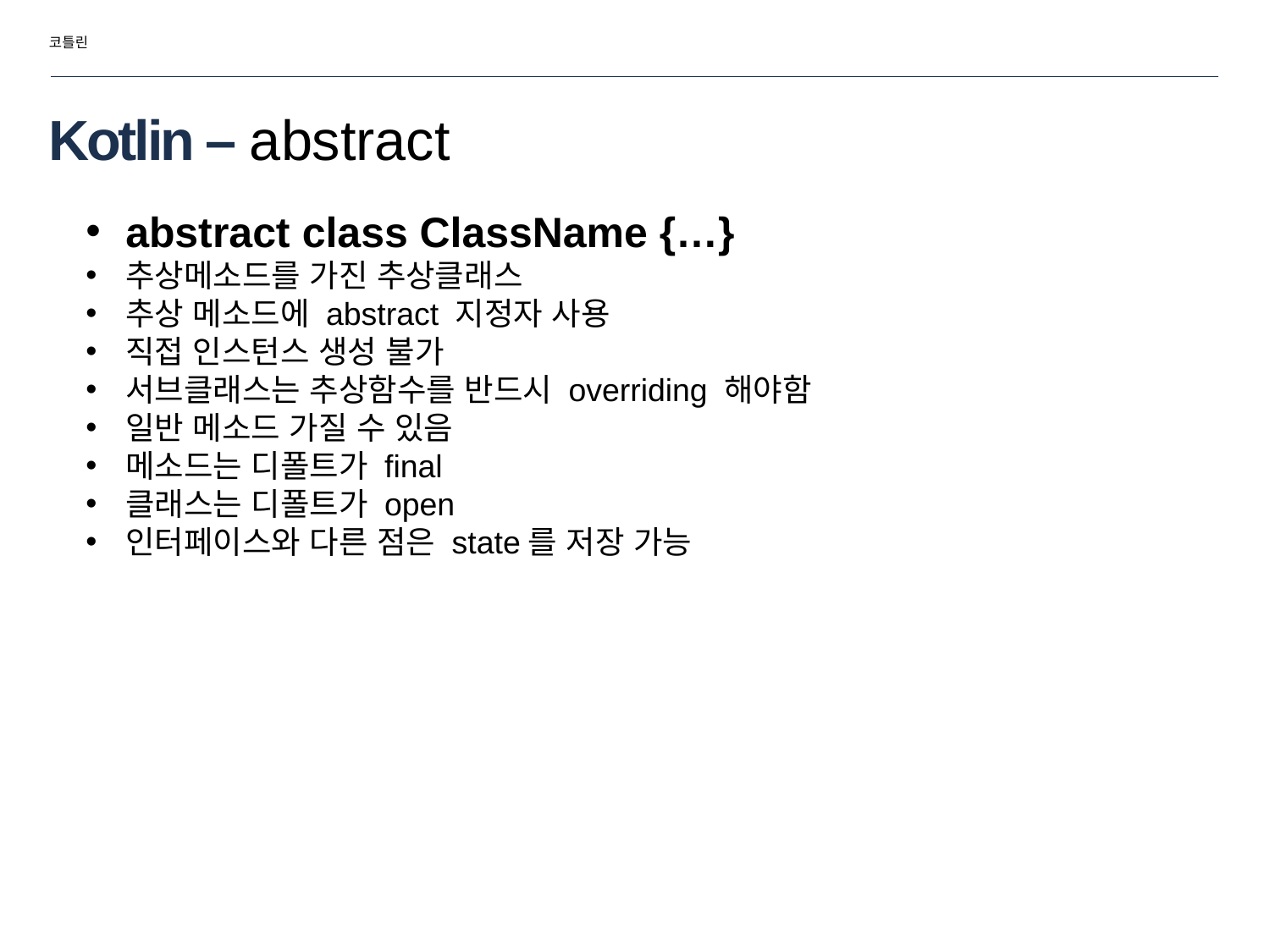

코틀린
# Kotlin – abstract

abstract class ClassName {…}
추상메소드를 가진 추상클래스
추상 메소드에 abstract 지정자 사용
직접 인스턴스 생성 불가
서브클래스는 추상함수를 반드시 overriding 해야함
일반 메소드 가질 수 있음
메소드는 디폴트가 final
클래스는 디폴트가 open
인터페이스와 다른 점은 state를 저장 가능